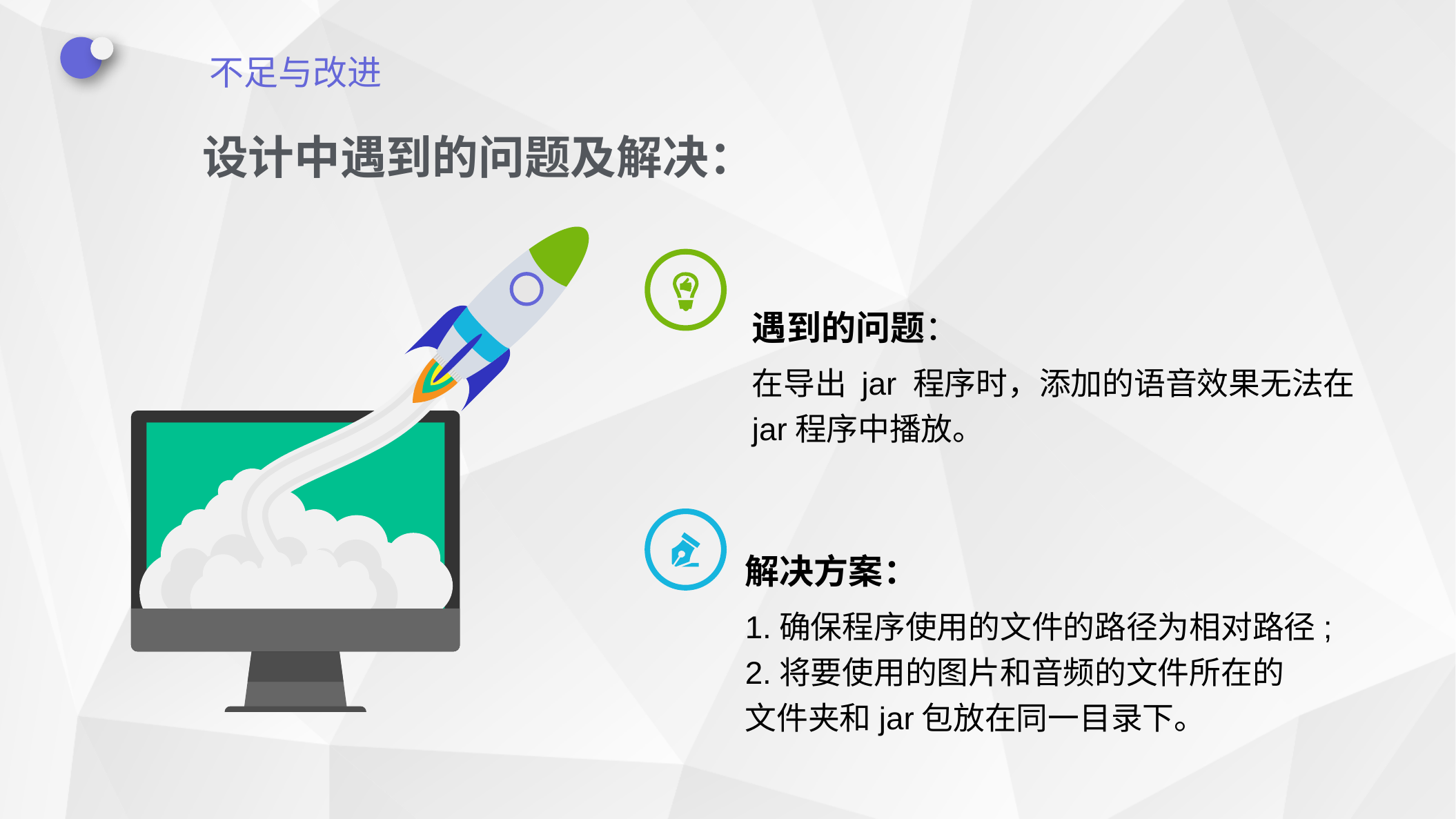

不足与改进
设计中遇到的问题及解决：

遇到的问题：
在导出 jar 程序时，添加的语音效果无法在jar程序中播放。

解决方案：
1.确保程序使用的文件的路径为相对路径;
2.将要使用的图片和音频的文件所在的
文件夹和jar包放在同一目录下。